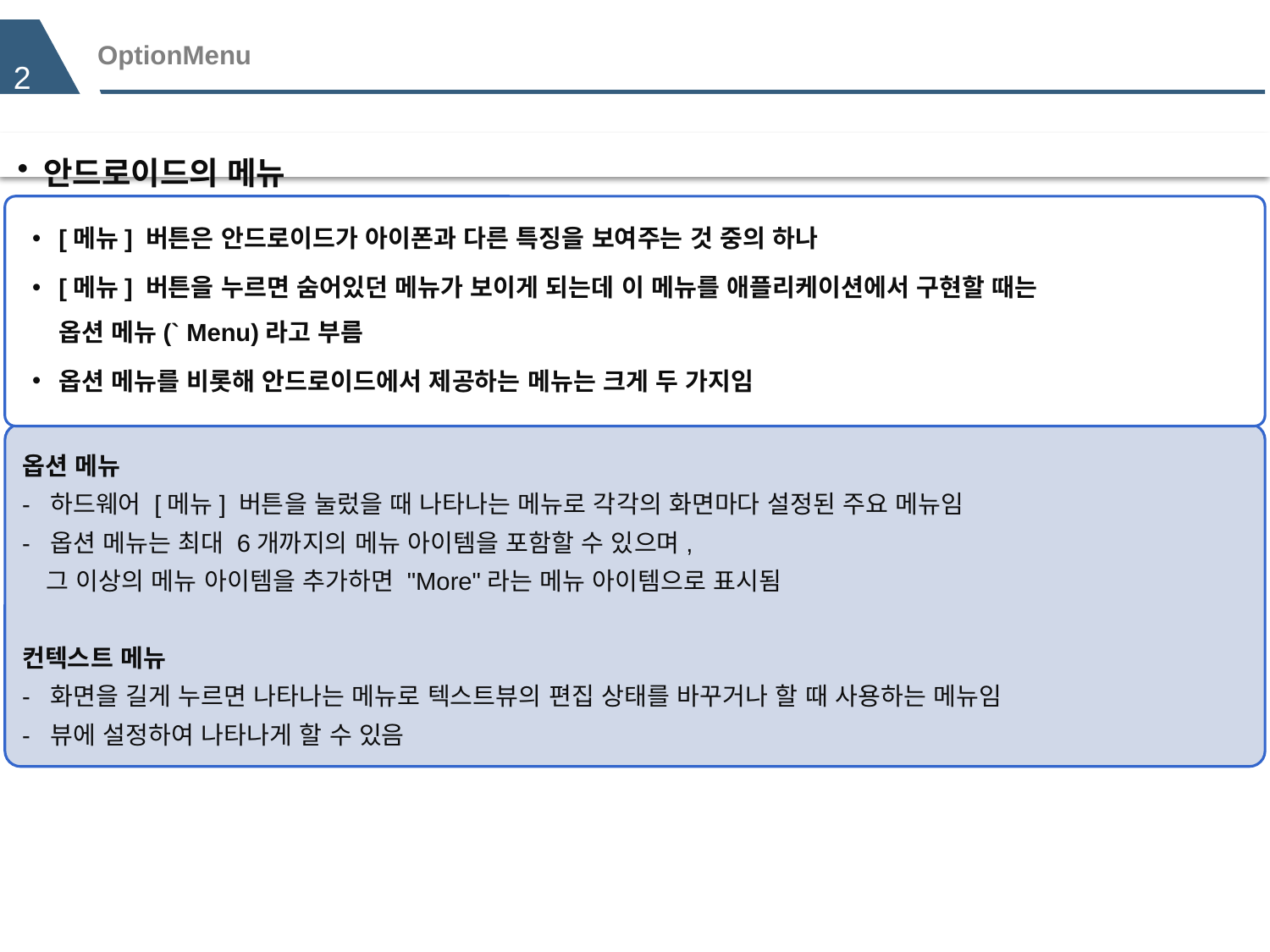

# OptionMenu
2
 안드로이드의 메뉴

[메뉴] 버튼은 안드로이드가 아이폰과 다른 특징을 보여주는 것 중의 하나
[메뉴] 버튼을 누르면 숨어있던 메뉴가 보이게 되는데 이 메뉴를 애플리케이션에서 구현할 때는
옵션 메뉴(` Menu)라고 부름
옵션 메뉴를 비롯해 안드로이드에서 제공하는 메뉴는 크게 두 가지임

옵션 메뉴
-  하드웨어 [메뉴] 버튼을 눌렀을 때 나타나는 메뉴로 각각의 화면마다 설정된 주요 메뉴임
-  옵션 메뉴는 최대 6개까지의 메뉴 아이템을 포함할 수 있으며,
그 이상의 메뉴 아이템을 추가하면 "More"라는 메뉴 아이템으로 표시됨

컨텍스트 메뉴
-  화면을 길게 누르면 나타나는 메뉴로 텍스트뷰의 편집 상태를 바꾸거나 할 때 사용하는 메뉴임
-  뷰에 설정하여 나타나게 할 수 있음